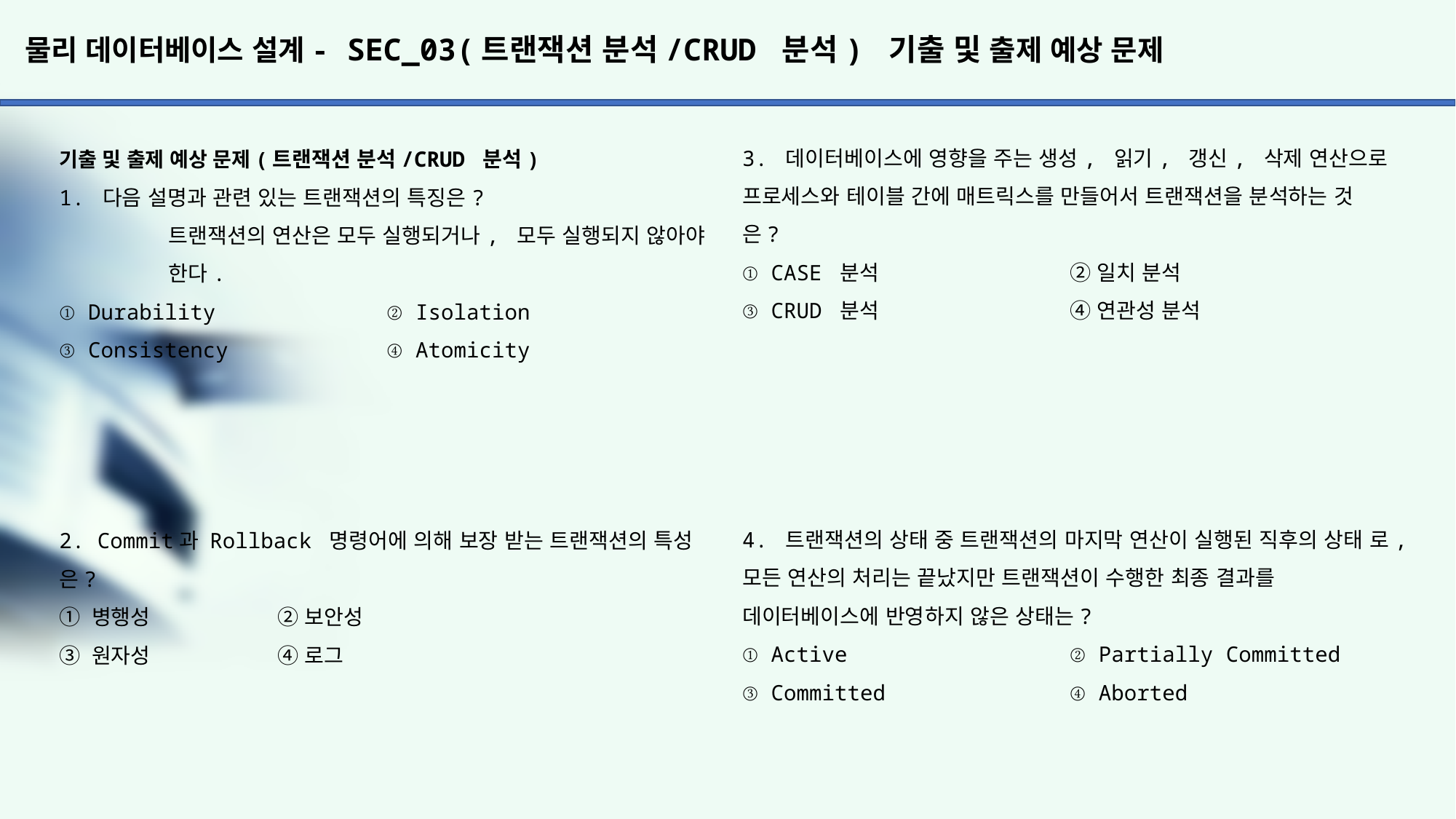

# 물리 데이터베이스 설계- SEC_03(트랜잭션 분석/CRUD 분석) 기출 및 출제 예상 문제
3. 데이터베이스에 영향을 주는 생성, 읽기, 갱신, 삭제 연산으로
프로세스와 테이블 간에 매트릭스를 만들어서 트랜잭션을 분석하는 것
은?
① CASE 분석		② 일치 분석
③ CRUD 분석		④ 연관성 분석

4. 트랜잭션의 상태 중 트랜잭션의 마지막 연산이 실행된 직후의 상태 로, 모든 연산의 처리는 끝났지만 트랜잭션이 수행한 최종 결과를
데이터베이스에 반영하지 않은 상태는?
① Active			② Partially Committed
③ Committed		④ Aborted
기출 및 출제 예상 문제(트랜잭션 분석/CRUD 분석)
1. 다음 설명과 관련 있는 트랜잭션의 특징은?
	트랜잭션의 연산은 모두 실행되거나, 모두 실행되지 않아야
	한다.
① Durability		② Isolation
③ Consistency		④ Atomicity

2. Commit과 Rollback 명령어에 의해 보장 받는 트랜잭션의 특성
은?
① 병행성		② 보안성
③ 원자성		④ 로그